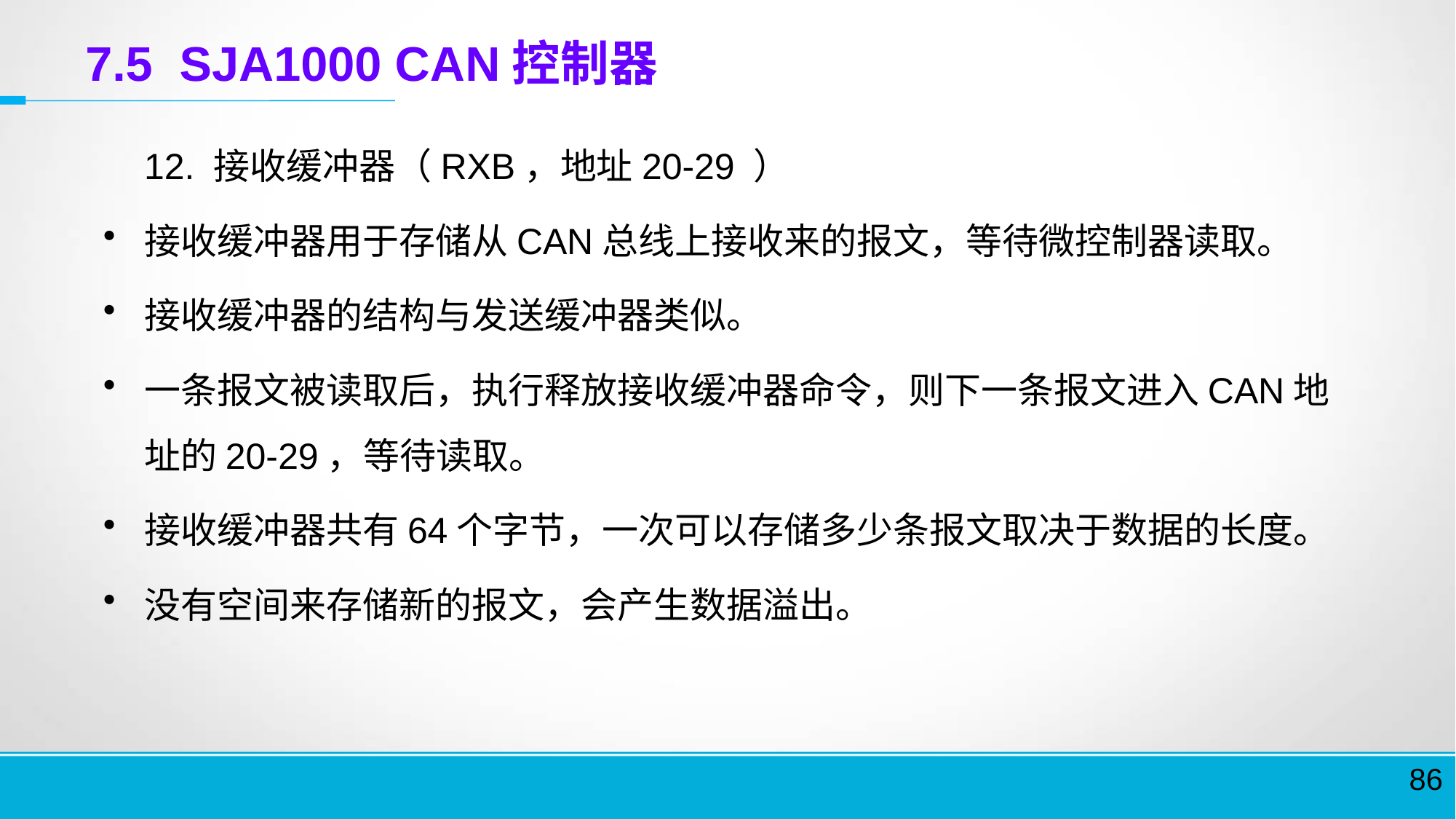

# 7.5  SJA1000 CAN控制器
	12. 接收缓冲器（RXB，地址20-29 ）
接收缓冲器用于存储从CAN总线上接收来的报文，等待微控制器读取。
接收缓冲器的结构与发送缓冲器类似。
一条报文被读取后，执行释放接收缓冲器命令，则下一条报文进入CAN地址的20-29，等待读取。
接收缓冲器共有64个字节，一次可以存储多少条报文取决于数据的长度。
没有空间来存储新的报文，会产生数据溢出。
86